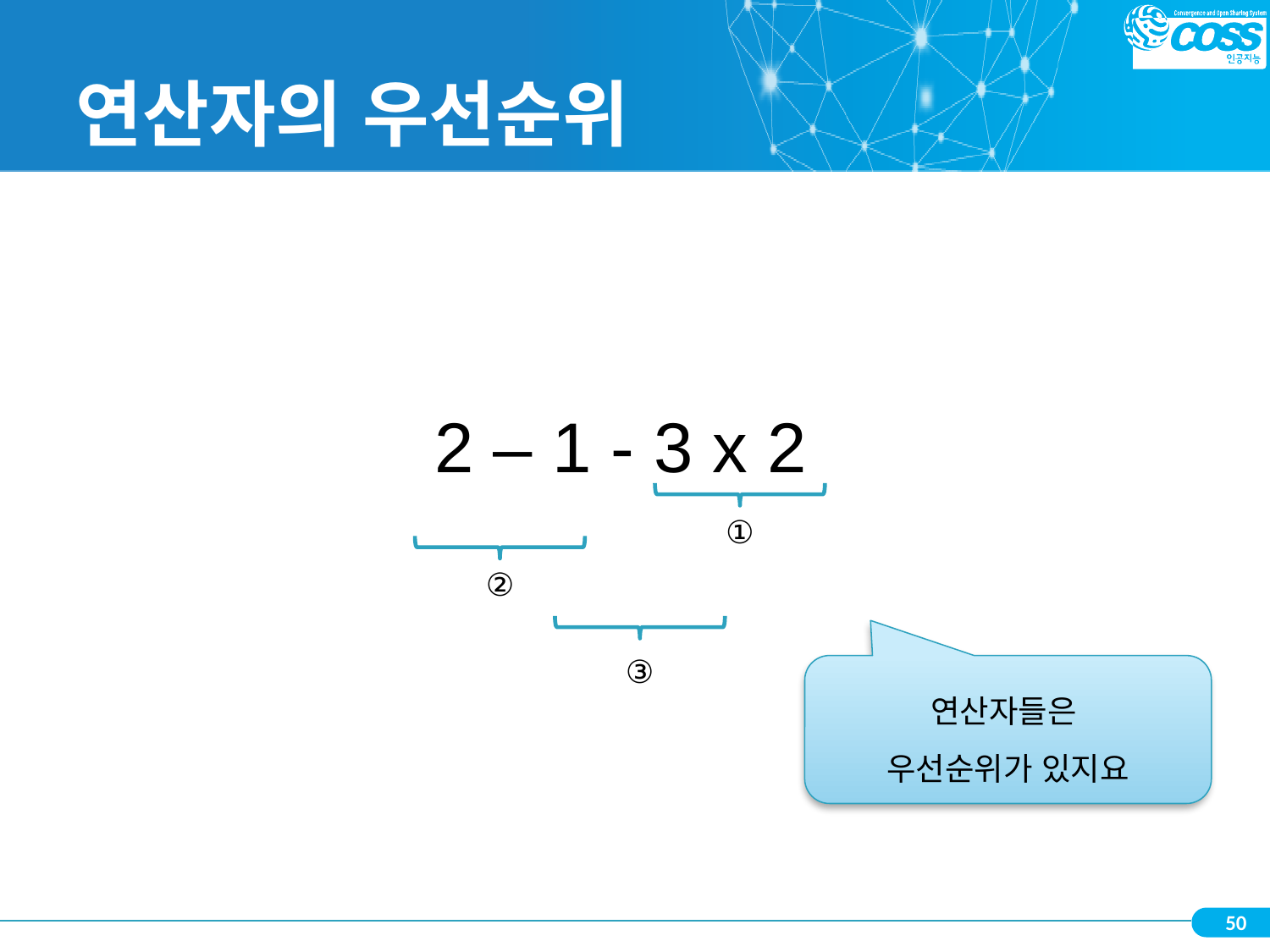

# 연산자의 우선순위
2 – 1 - 3 x 2

①

②
③
연산자들은
우선순위가 있지요